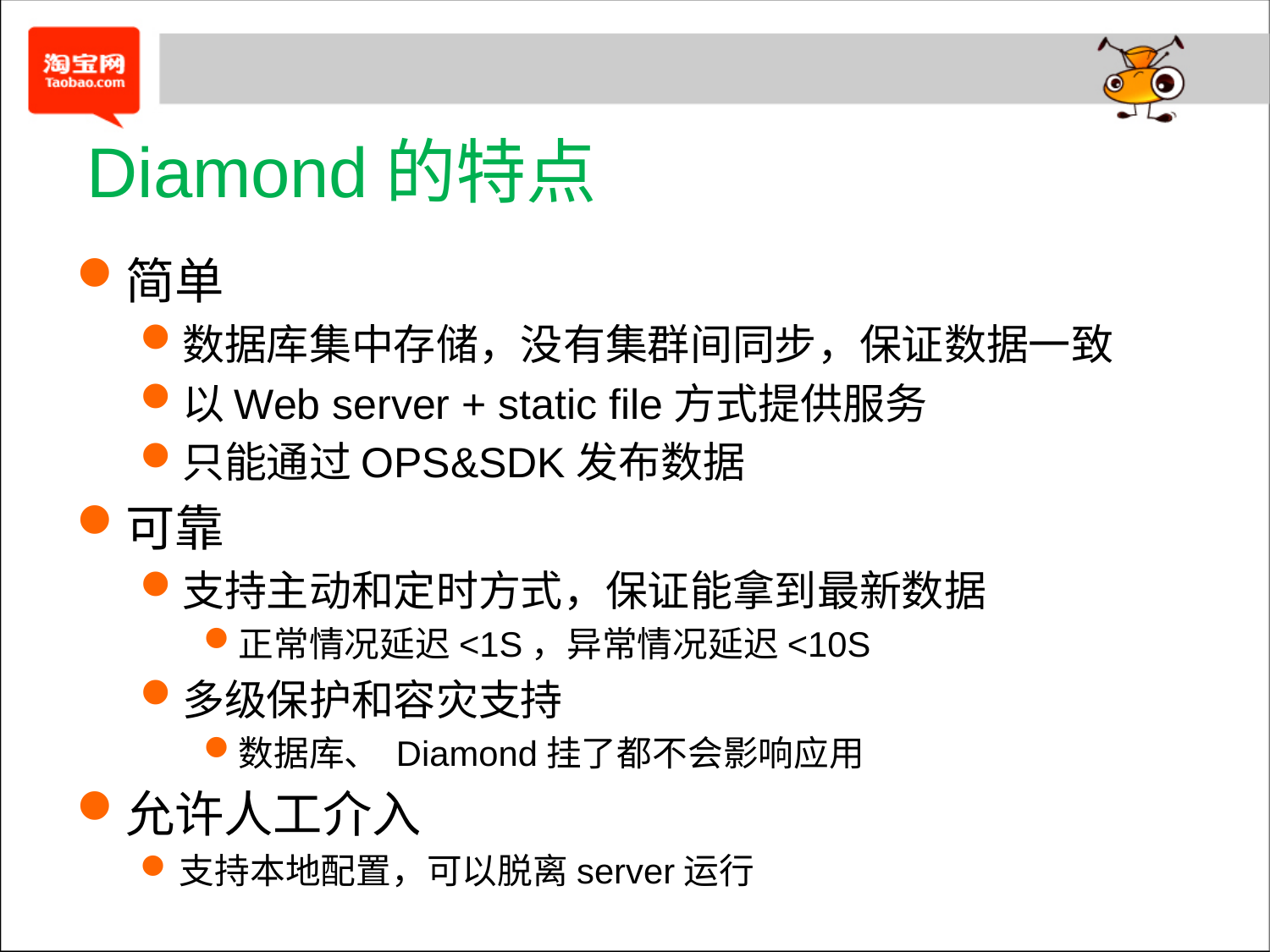

# Diamond的特点
简单
数据库集中存储，没有集群间同步，保证数据一致
以Web server + static file方式提供服务
只能通过OPS&SDK发布数据
可靠
支持主动和定时方式，保证能拿到最新数据
正常情况延迟<1S，异常情况延迟<10S
多级保护和容灾支持
数据库、 Diamond挂了都不会影响应用
允许人工介入
支持本地配置，可以脱离server运行